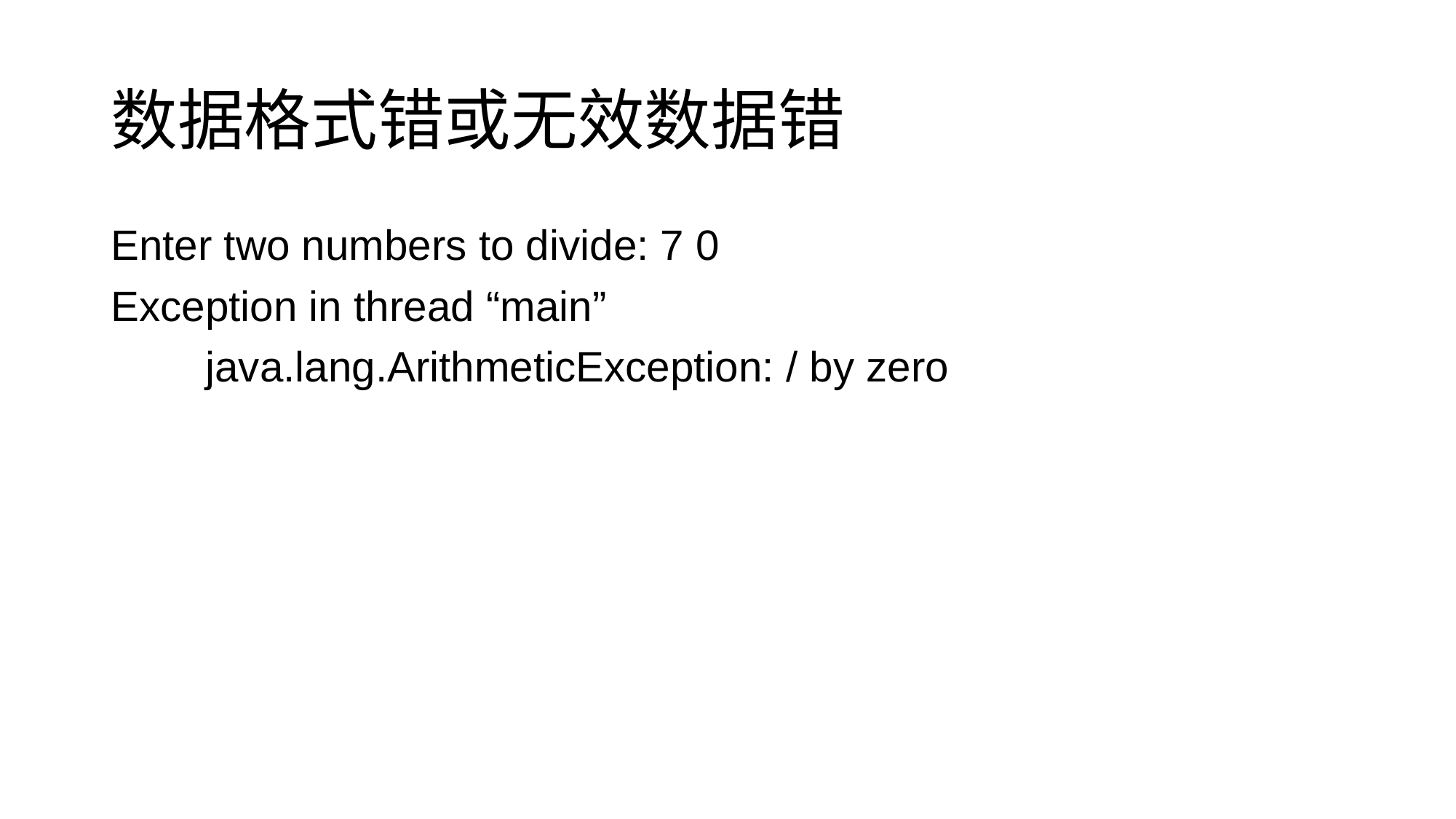

# 数据格式错或无效数据错
Enter two numbers to divide: 7 0
Exception in thread “main”
        java.lang.ArithmeticException: / by zero